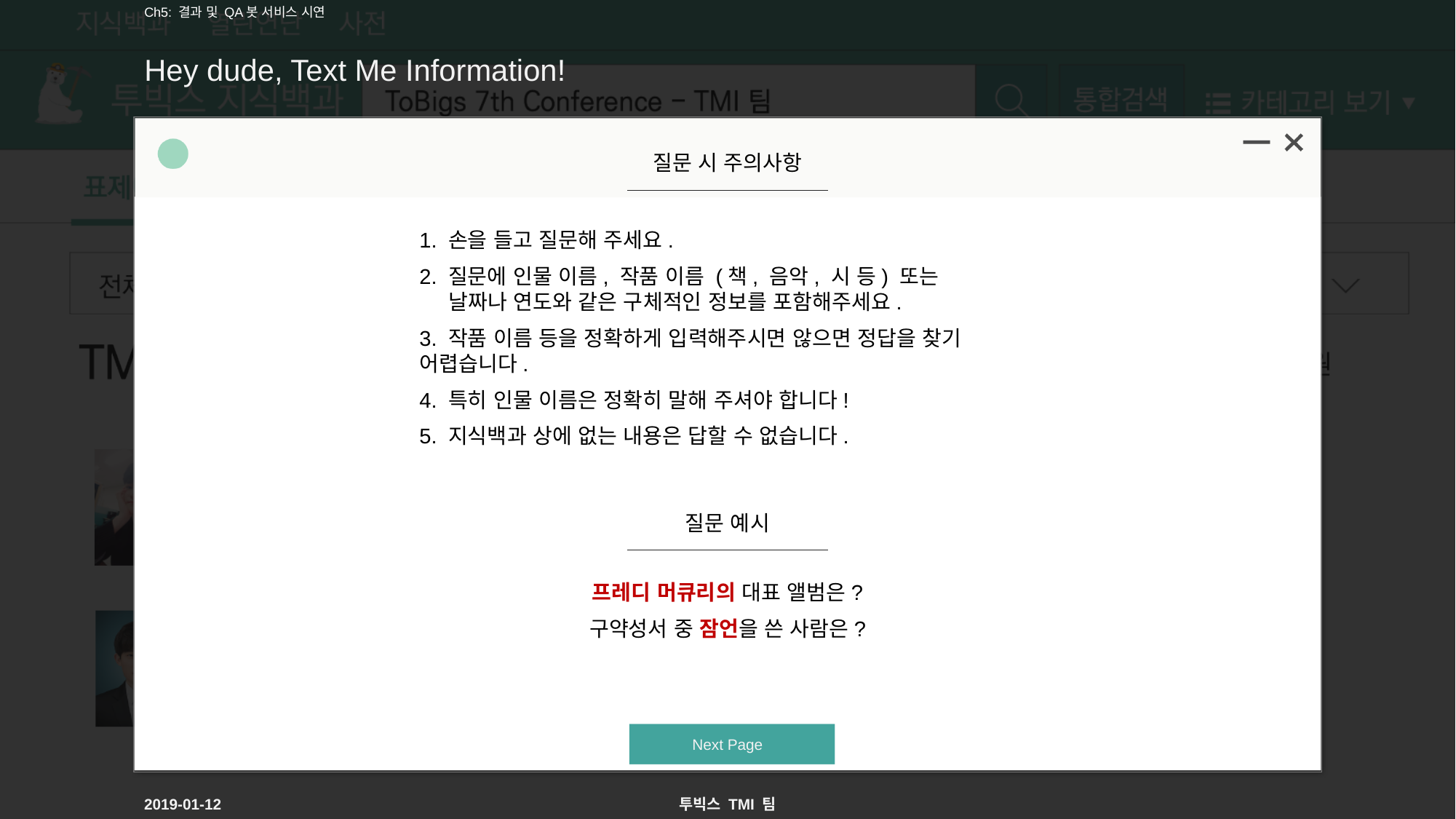

Ch5: 결과 및 QA봇 서비스 시연
# Hey dude, Text Me Information!
질문 시 주의사항
1. 손을 들고 질문해 주세요.

2. 질문에 인물 이름, 작품 이름 (책, 음악, 시 등) 또는
    날짜나 연도와 같은 구체적인 정보를 포함해주세요.

3. 작품 이름 등을 정확하게 입력해주시면 않으면 정답을 찾기 어렵습니다.

4. 특히 인물 이름은 정확히 말해 주셔야 합니다!

5. 지식백과 상에 없는 내용은 답할 수 없습니다.
질문 예시
프레디 머큐리의 대표 앨범은?

구약성서 중 잠언을 쓴 사람은?